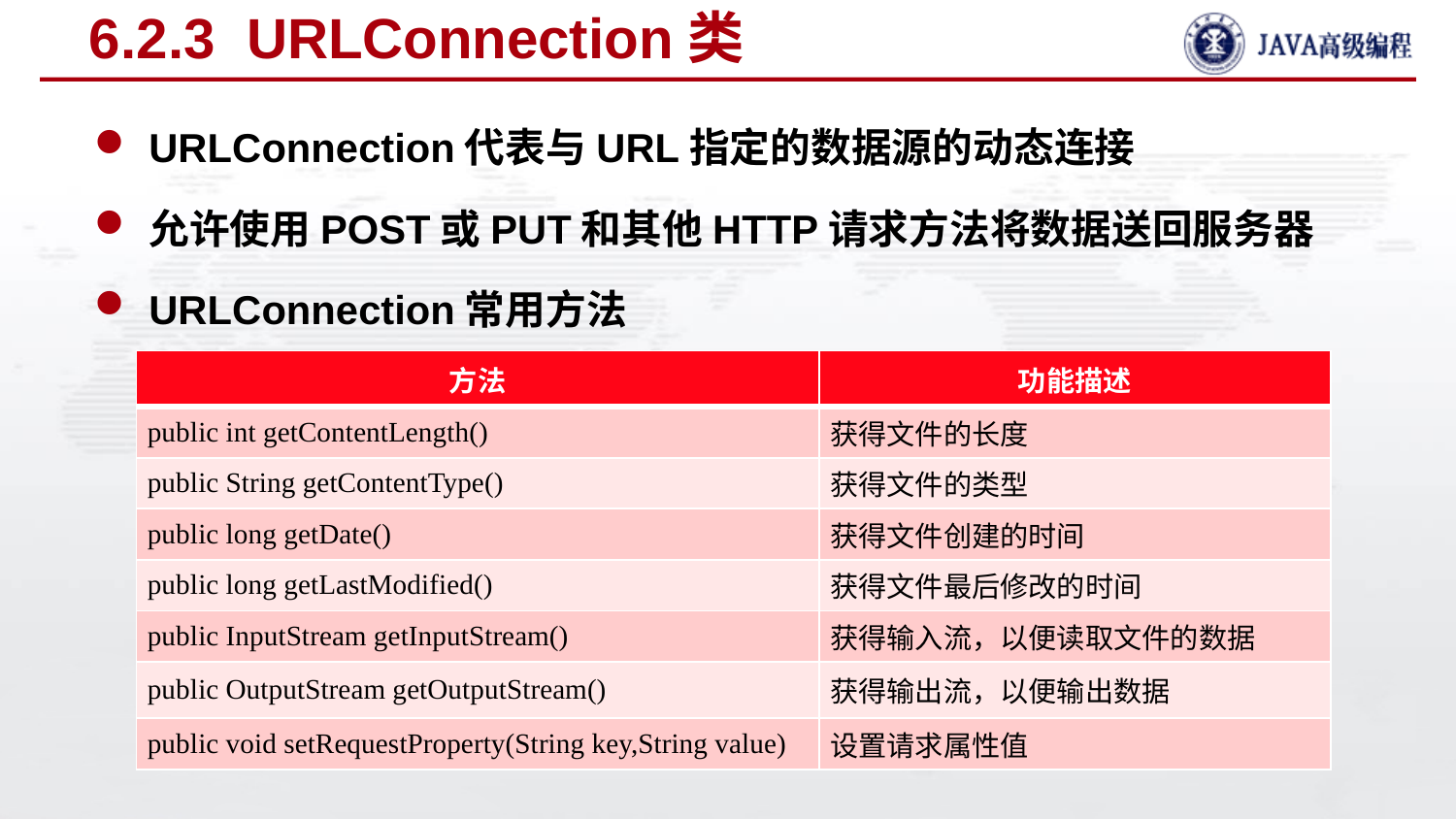

# 6.2.3  URLConnection类
URLConnection代表与URL指定的数据源的动态连接
允许使用POST或PUT和其他HTTP请求方法将数据送回服务器
URLConnection常用方法

| 方法 | 功能描述 |
| --- | --- |
| public int getContentLength() | 获得文件的长度 |
| public String getContentType() | 获得文件的类型 |
| public long getDate() | 获得文件创建的时间 |
| public long getLastModified() | 获得文件最后修改的时间 |
| public InputStream getInputStream() | 获得输入流，以便读取文件的数据 |
| public OutputStream getOutputStream() | 获得输出流，以便输出数据 |
| public void setRequestProperty(String key,String value) | 设置请求属性值 |